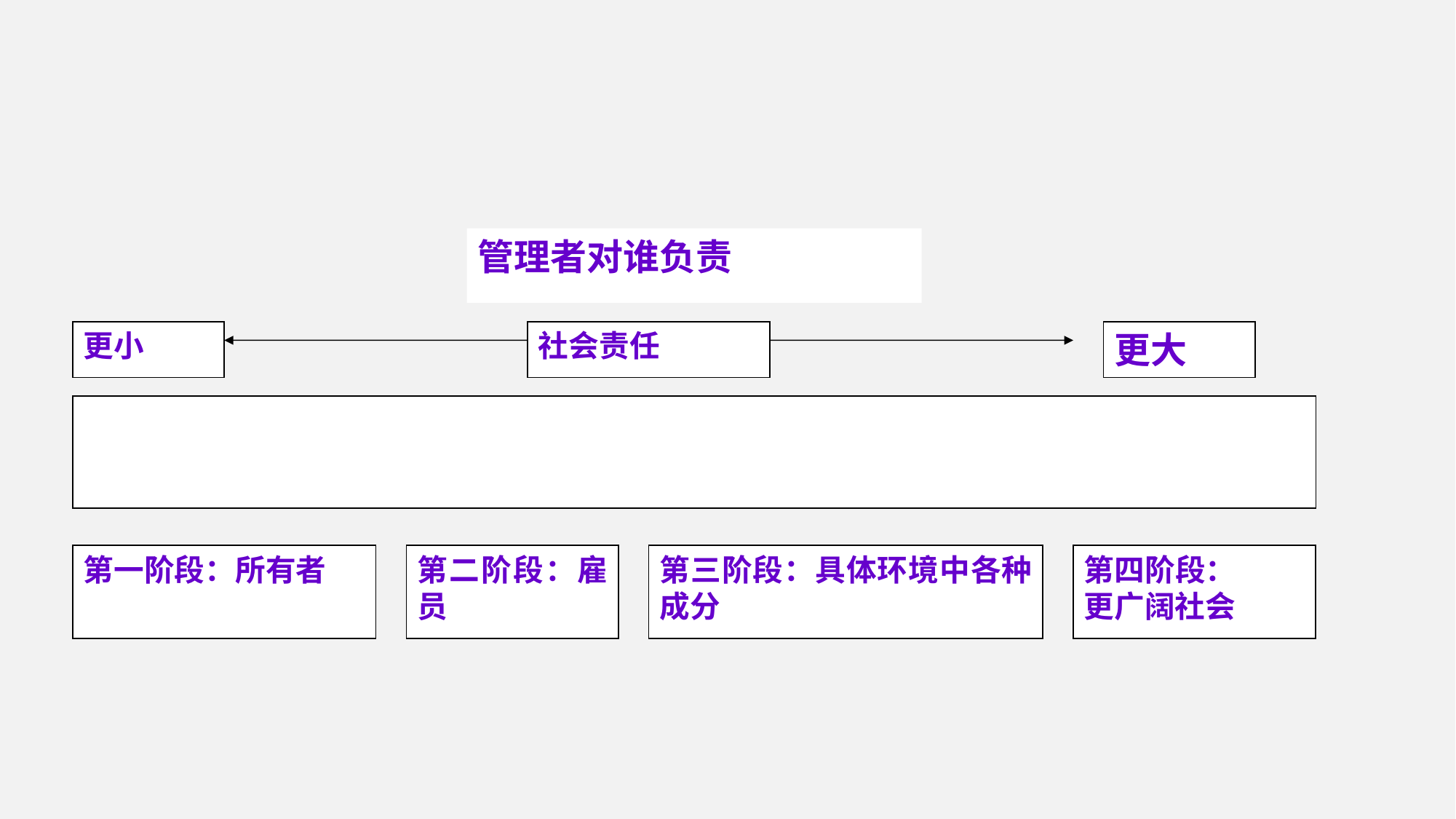

管理者对谁负责
更小
社会责任
更大

第一阶段：所有者

第二阶段：雇员

第三阶段：具体环境中各种成分

第四阶段：
更广阔社会